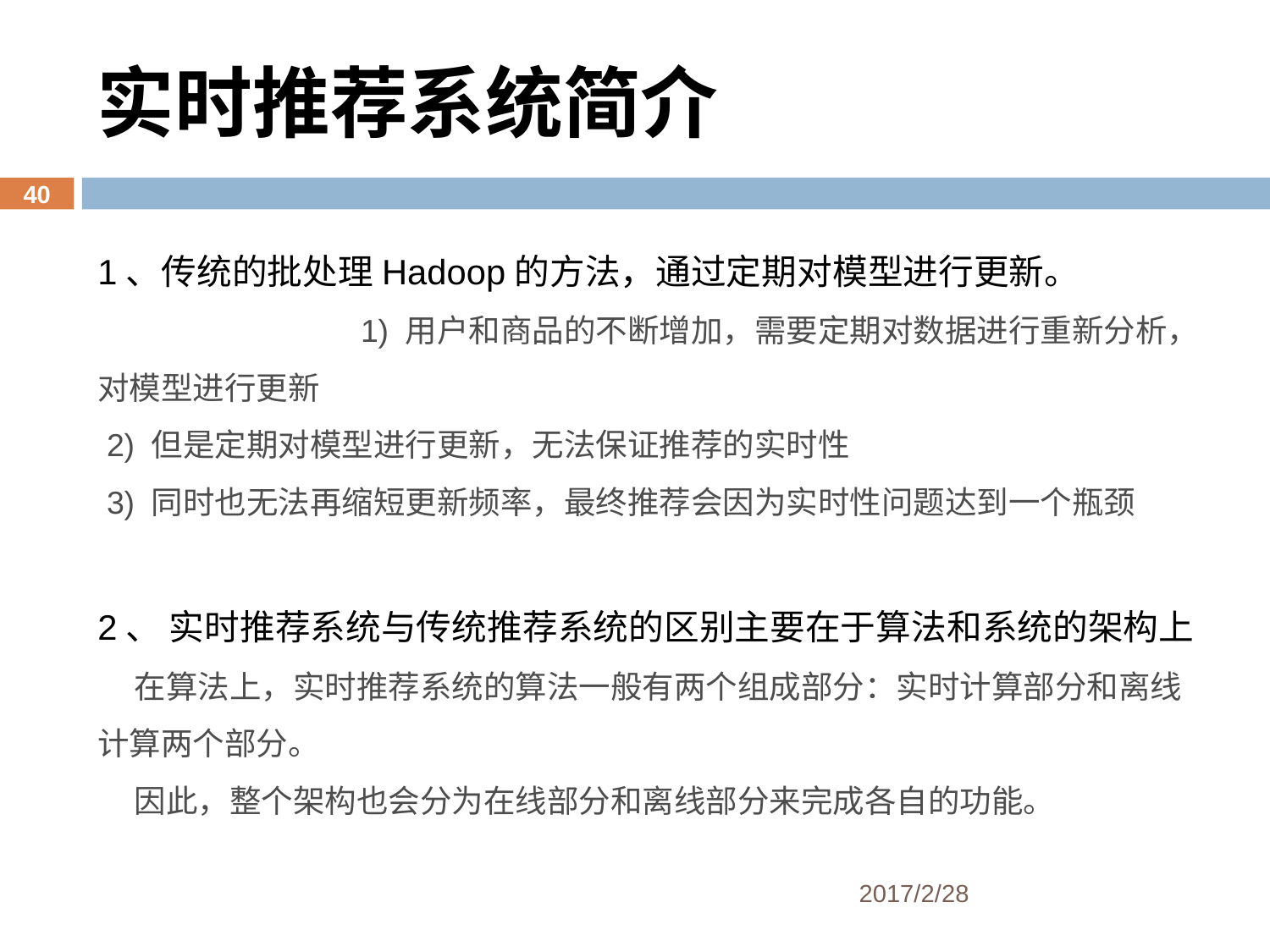

实时推荐系统简介
1、传统的批处理Hadoop的方法，通过定期对模型进行更新。
		 1) 用户和商品的不断增加，需要定期对数据进行重新分析，对模型进行更新
 2) 但是定期对模型进行更新，无法保证推荐的实时性
 3) 同时也无法再缩短更新频率，最终推荐会因为实时性问题达到一个瓶颈

2、 实时推荐系统与传统推荐系统的区别主要在于算法和系统的架构上
    在算法上，实时推荐系统的算法一般有两个组成部分：实时计算部分和离线计算两个部分。
    因此，整个架构也会分为在线部分和离线部分来完成各自的功能。
40
2017/2/28